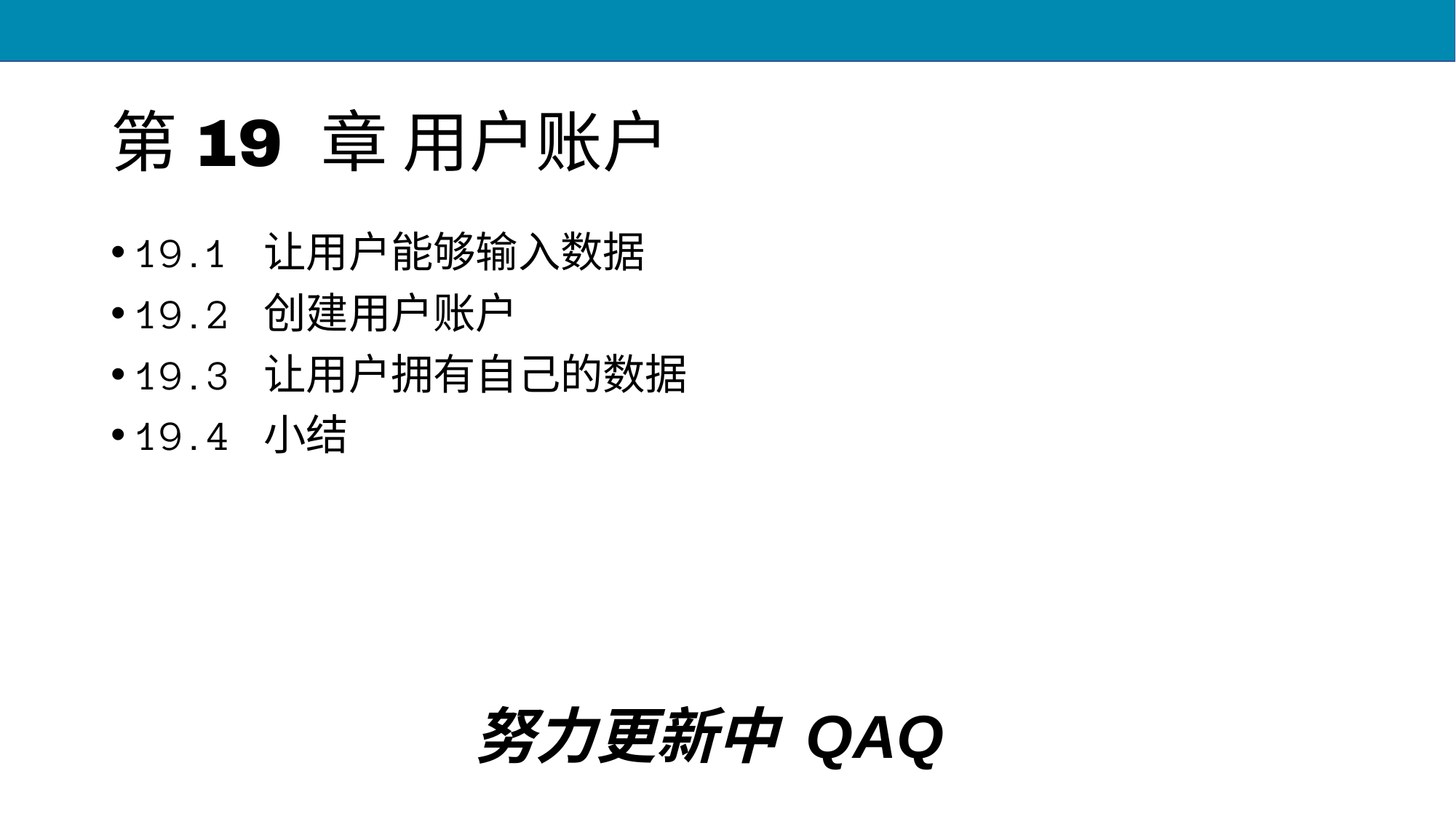

# 第19 章 用户账户
19.1 让用户能够输入数据
19.2 创建用户账户
19.3 让用户拥有自己的数据
19.4 小结
努力更新中 QAQ